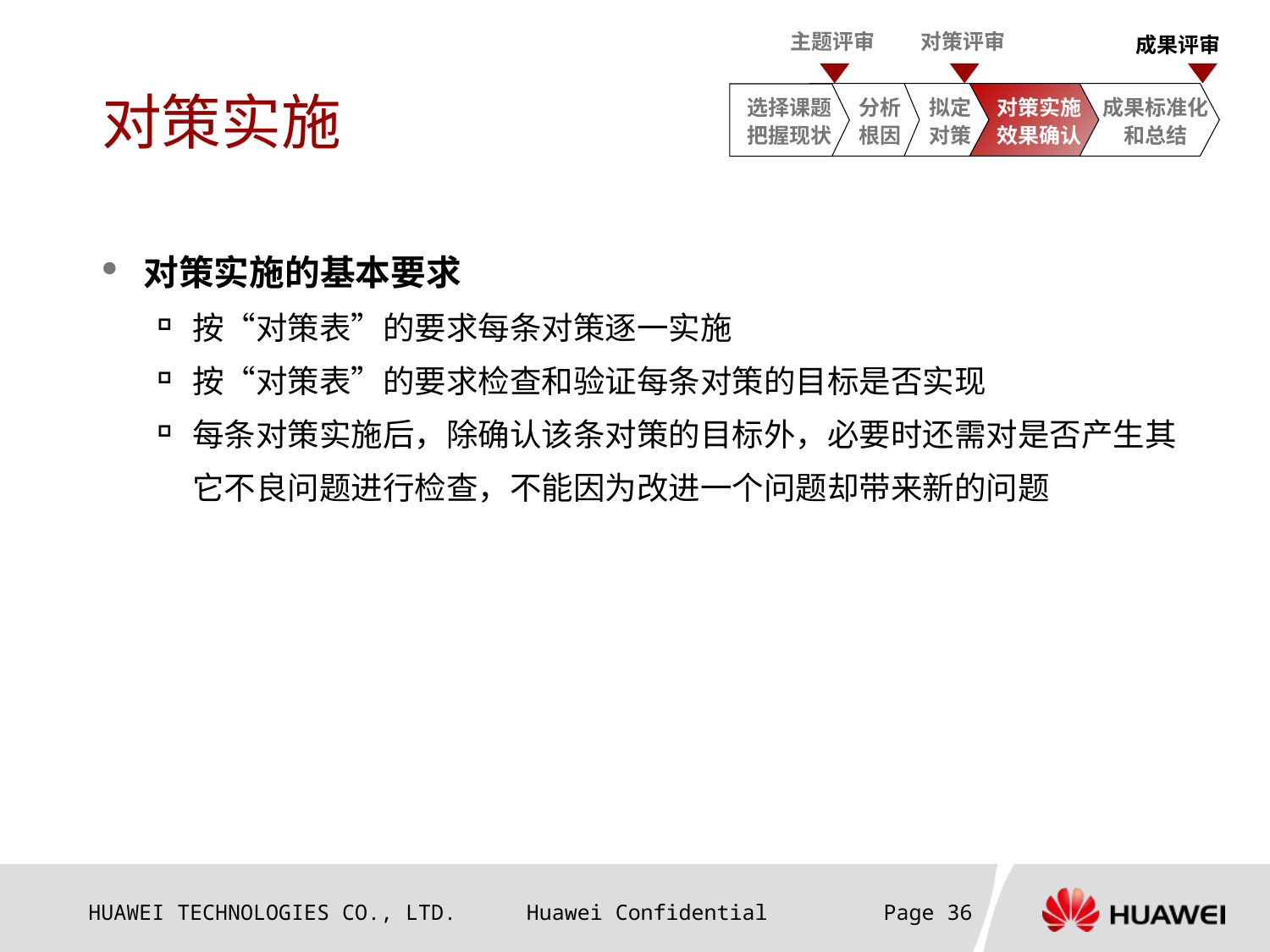

主题评审
对策评审
 成果评审

选择课题
把握现状
分析根因
拟定对策
对策实施
效果确认
成果标准化
和总结
# 对策实施
对策实施的基本要求
按“对策表”的要求每条对策逐一实施
按“对策表”的要求检查和验证每条对策的目标是否实现
每条对策实施后，除确认该条对策的目标外，必要时还需对是否产生其它不良问题进行检查，不能因为改进一个问题却带来新的问题

Page 36